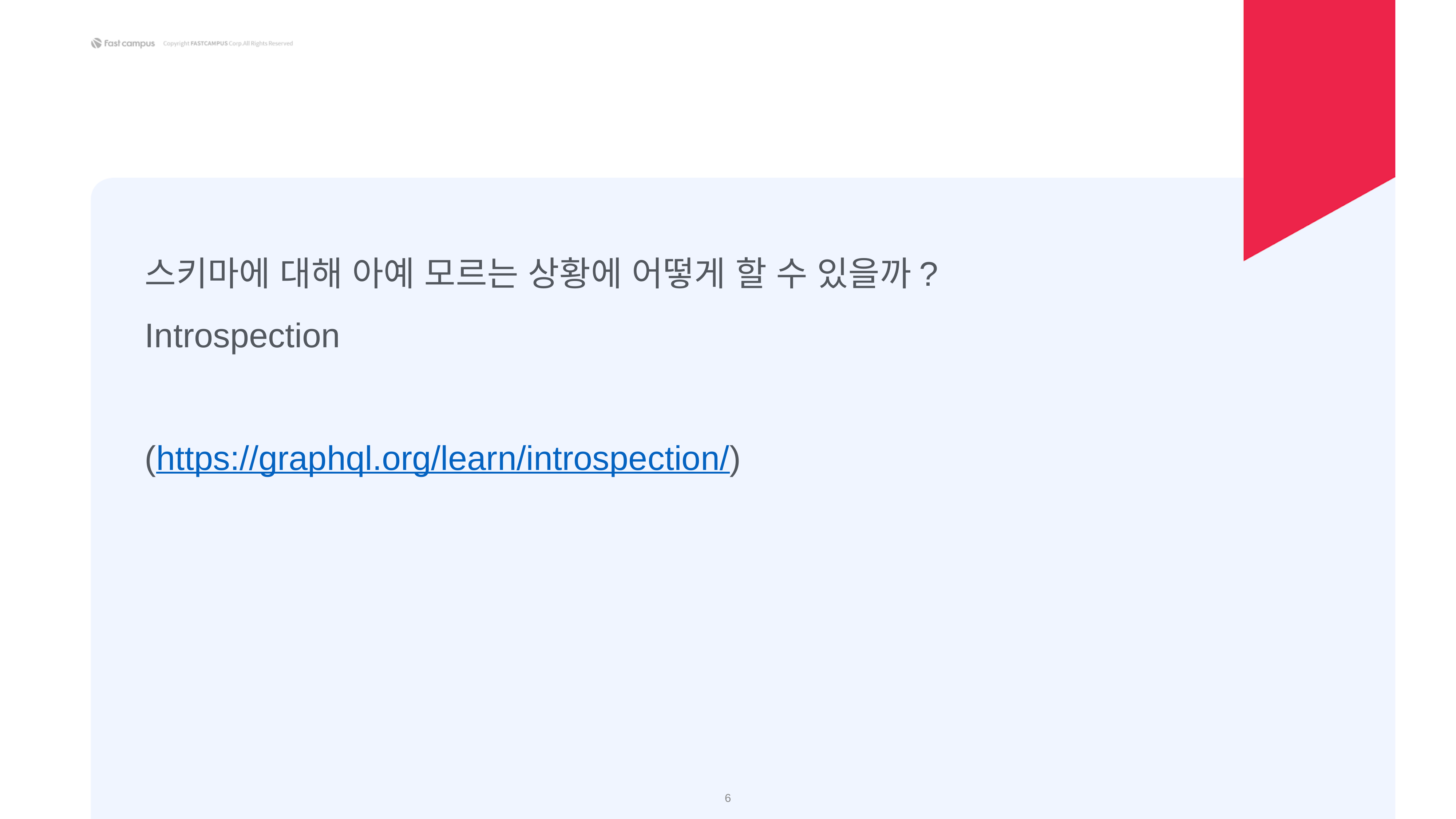

스키마에 대해 아예 모르는 상황에 어떻게 할 수 있을까?
Introspection

(https://graphql.org/learn/introspection/)

6